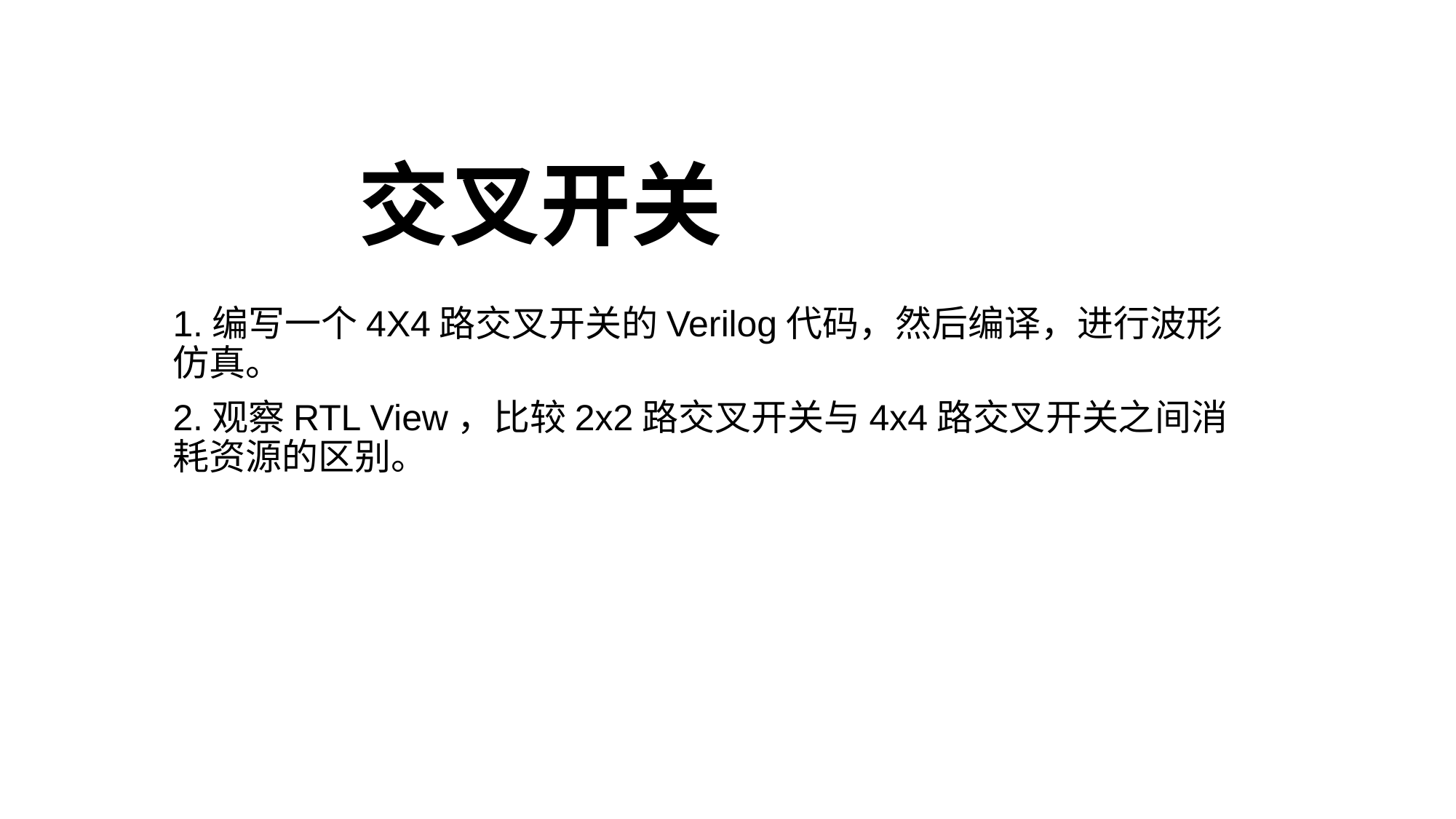

交叉开关
1.编写一个4X4路交叉开关的Verilog代码，然后编译，进行波形仿真。
2.观察RTL View，比较2x2路交叉开关与4x4路交叉开关之间消耗资源的区别。